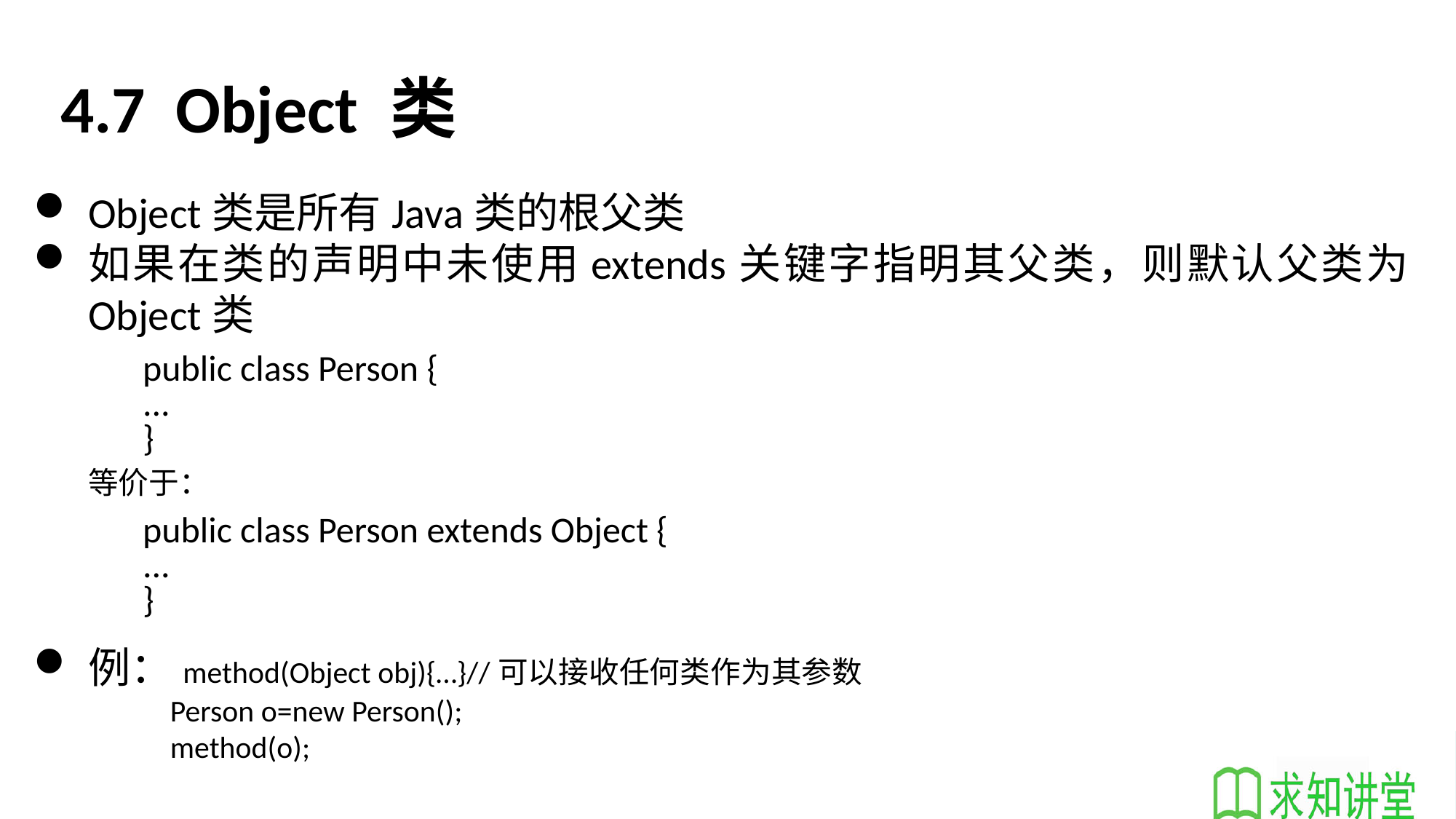

# 4.7  Object 类
Object类是所有Java类的根父类
如果在类的声明中未使用extends关键字指明其父类，则默认父类为Object类
	public class Person {
	...
	}
	等价于：
public class Person extends Object {
...
}
例：method(Object obj){…}//可以接收任何类作为其参数
    Person o=new Person();
    method(o);